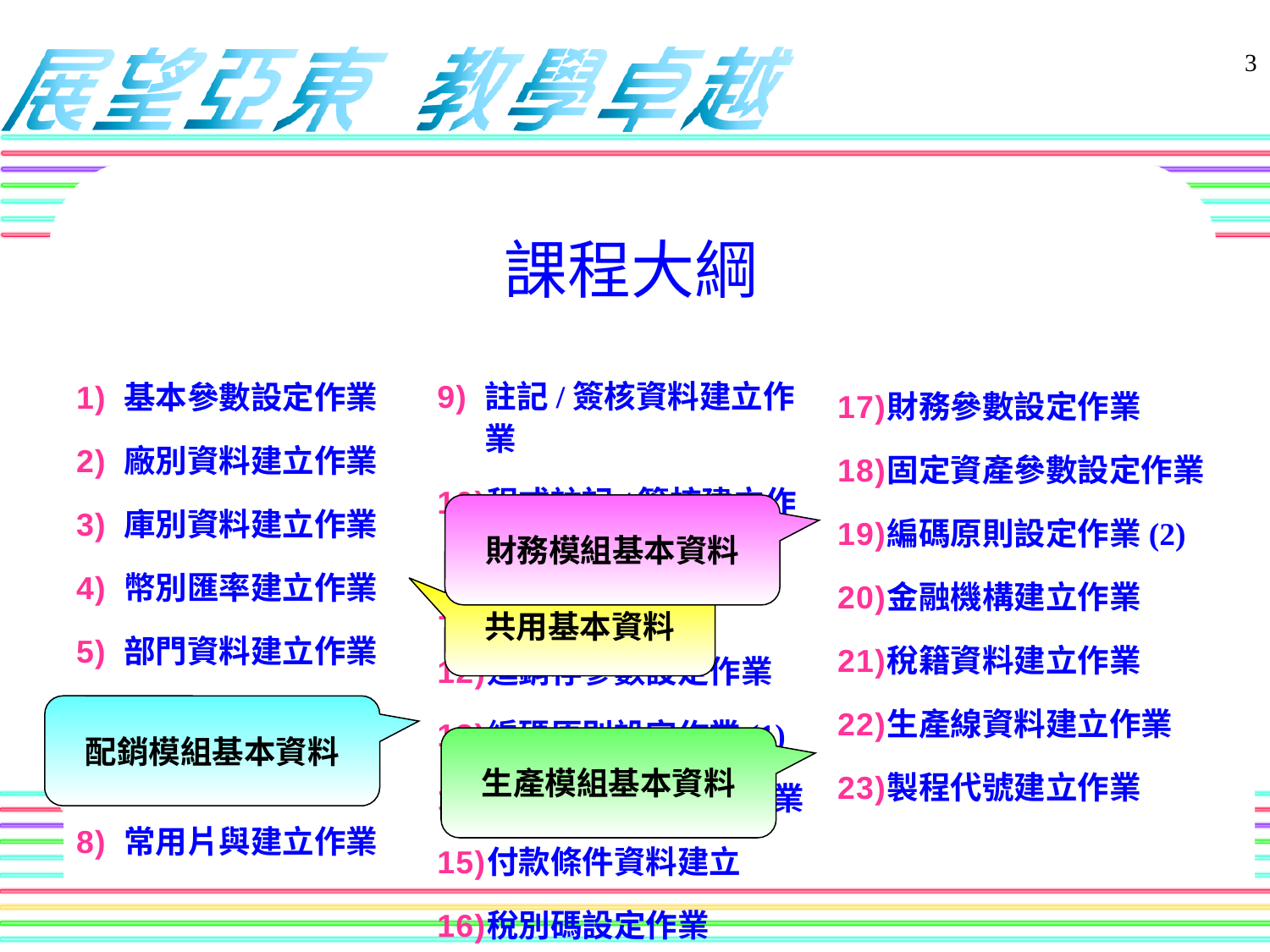

課程大綱
3
註記/簽核資料建立作業
程式註記/簽核建立作業
行事曆建立作業
進銷存參數設定作業
編碼原則設定作業(1)
交易對象分類建立作業
付款條件資料建立
稅別碼設定作業

基本參數設定作業
廠別資料建立作業
庫別資料建立作業
幣別匯率建立作業
部門資料建立作業
員工姓名建立作業
職務類別建立作業
常用片與建立作業
財務參數設定作業
固定資產參數設定作業
編碼原則設定作業(2)
金融機構建立作業
稅籍資料建立作業
生產線資料建立作業
製程代號建立作業
財務模組基本資料
共用基本資料
配銷模組基本資料
生產模組基本資料